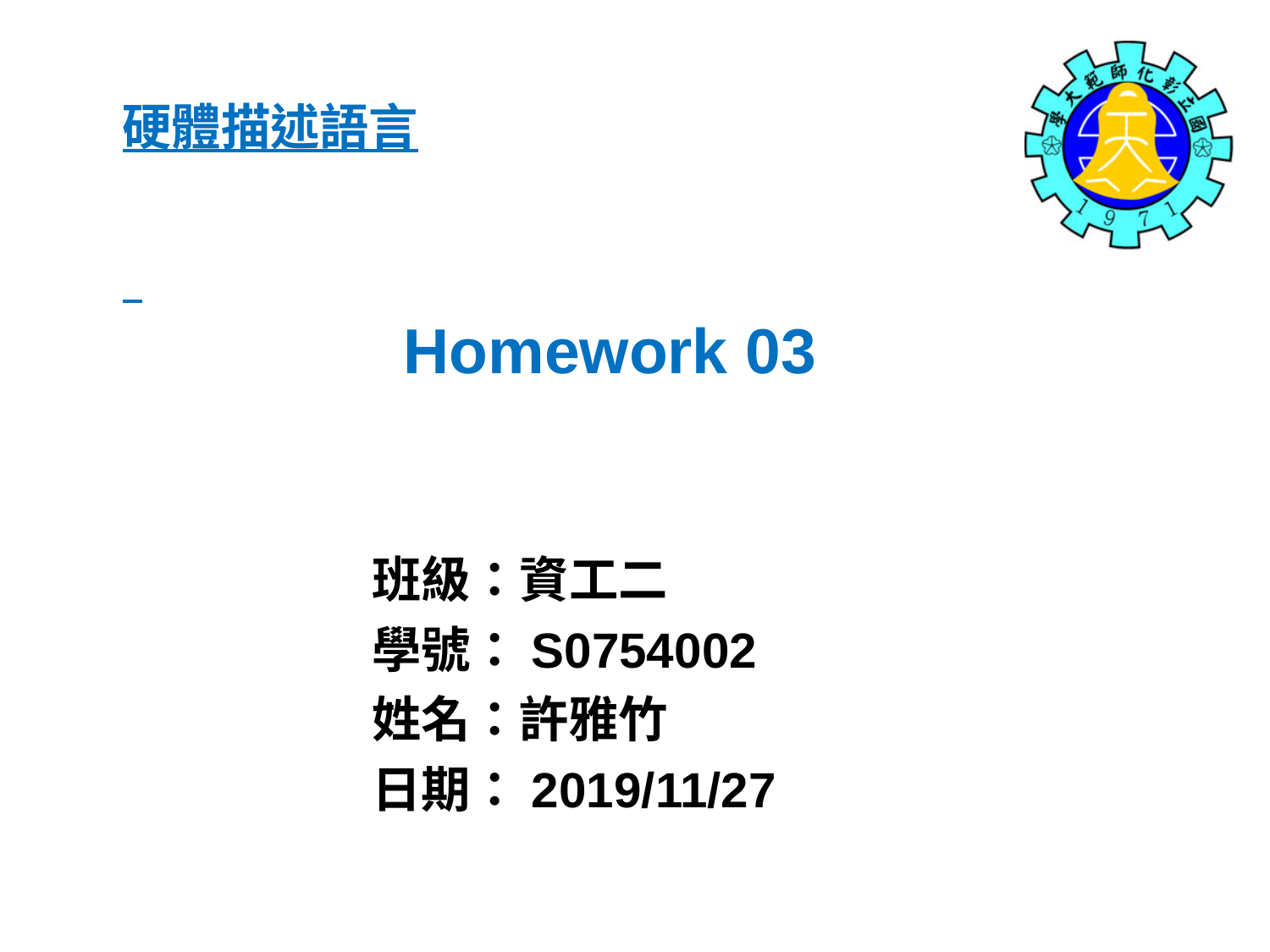

硬體描述語言

Homework 03

班級：資工二
學號：S0754002
姓名：許雅竹
日期：2019/11/27